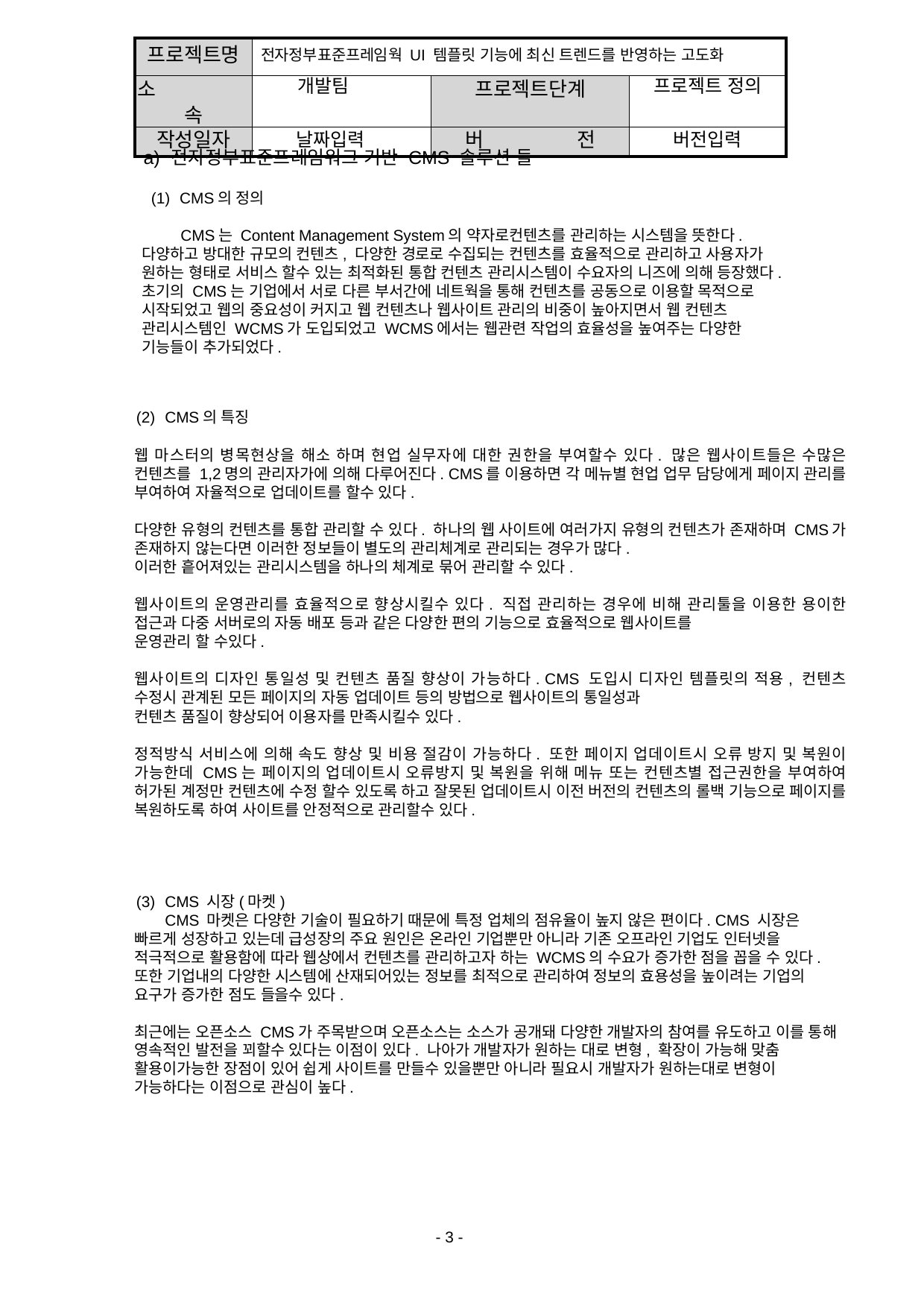

| 프로젝트명 | 전자정부표준프레임웍 UI 템플릿 기능에 최신 트렌드를 반영하는 고도화 |  |  |
| --- | --- | --- | --- |
| 소 속 | 개발팀 | 프로젝트단계 | 프로젝트 정의 |
| 작성일자 | 날짜입력 | 버 전 | 버전입력 |
전자정부표준프레임워크 기반 CMS 솔루션 들

CMS의 정의

         CMS는 Content Management System의 약자로컨텐츠를 관리하는 시스템을 뜻한다. 다양하고 방대한 규모의 컨텐츠, 다양한 경로로 수집되는 컨텐츠를 효율적으로 관리하고 사용자가 원하는 형태로 서비스 할수 있는 최적화된 통합 컨텐츠 관리시스템이 수요자의 니즈에 의해 등장했다. 초기의 CMS는 기업에서 서로 다른 부서간에 네트웍을 통해 컨텐츠를 공동으로 이용할 목적으로 시작되었고 웹의 중요성이 커지고 웹 컨텐츠나 웹사이트 관리의 비중이 높아지면서 웹 컨텐츠 관리시스템인 WCMS가 도입되었고 WCMS에서는 웹관련 작업의 효율성을 높여주는 다양한 기능들이 추가되었다.
CMS의 특징

웹 마스터의 병목현상을 해소 하며 현업 실무자에 대한 권한을 부여할수 있다. 많은 웹사이트들은 수많은 컨텐츠를 1,2명의 관리자가에 의해 다루어진다. CMS를 이용하면 각 메뉴별 현업 업무 담당에게 페이지 관리를 부여하여 자율적으로 업데이트를 할수 있다.

다양한 유형의 컨텐츠를 통합 관리할 수 있다. 하나의 웹 사이트에 여러가지 유형의 컨텐츠가 존재하며 CMS가 존재하지 않는다면 이러한 정보들이 별도의 관리체계로 관리되는 경우가 많다.
이러한 흩어져있는 관리시스템을 하나의 체계로 묶어 관리할 수 있다.

웹사이트의 운영관리를 효율적으로 향상시킬수 있다. 직접 관리하는 경우에 비해 관리툴을 이용한 용이한 접근과 다중 서버로의 자동 배포 등과 같은 다양한 편의 기능으로 효율적으로 웹사이트를
운영관리 할 수있다.

웹사이트의 디자인 통일성 및 컨텐츠 품질 향상이 가능하다. CMS 도입시 디자인 템플릿의 적용, 컨텐츠 수정시 관계된 모든 페이지의 자동 업데이트 등의 방법으로 웹사이트의 통일성과
컨텐츠 품질이 향상되어 이용자를 만족시킬수 있다.

정적방식 서비스에 의해 속도 향상 및 비용 절감이 가능하다. 또한 페이지 업데이트시 오류 방지 및 복원이 가능한데 CMS는 페이지의 업데이트시 오류방지 및 복원을 위해 메뉴 또는 컨텐츠별 접근권한을 부여하여 허가된 계정만 컨텐츠에 수정 할수 있도록 하고 잘못된 업데이트시 이전 버전의 컨텐츠의 롤백 기능으로 페이지를 복원하도록 하여 사이트를 안정적으로 관리할수 있다.

CMS 시장(마켓)
       CMS 마켓은 다양한 기술이 필요하기 때문에 특정 업체의 점유율이 높지 않은 편이다. CMS 시장은 빠르게 성장하고 있는데 급성장의 주요 원인은 온라인 기업뿐만 아니라 기존 오프라인 기업도 인터넷을 적극적으로 활용함에 따라 웹상에서 컨텐츠를 관리하고자 하는 WCMS의 수요가 증가한 점을 꼽을 수 있다. 또한 기업내의 다양한 시스템에 산재되어있는 정보를 최적으로 관리하여 정보의 효용성을 높이려는 기업의 요구가 증가한 점도 들을수 있다.

최근에는 오픈소스 CMS가 주목받으며 오픈소스는 소스가 공개돼 다양한 개발자의 참여를 유도하고 이를 통해 영속적인 발전을 꾀할수 있다는 이점이 있다. 나아가 개발자가 원하는 대로 변형, 확장이 가능해 맞춤 활용이가능한 장점이 있어 쉽게 사이트를 만들수 있을뿐만 아니라 필요시 개발자가 원하는대로 변형이 가능하다는 이점으로 관심이 높다.

- 3 -